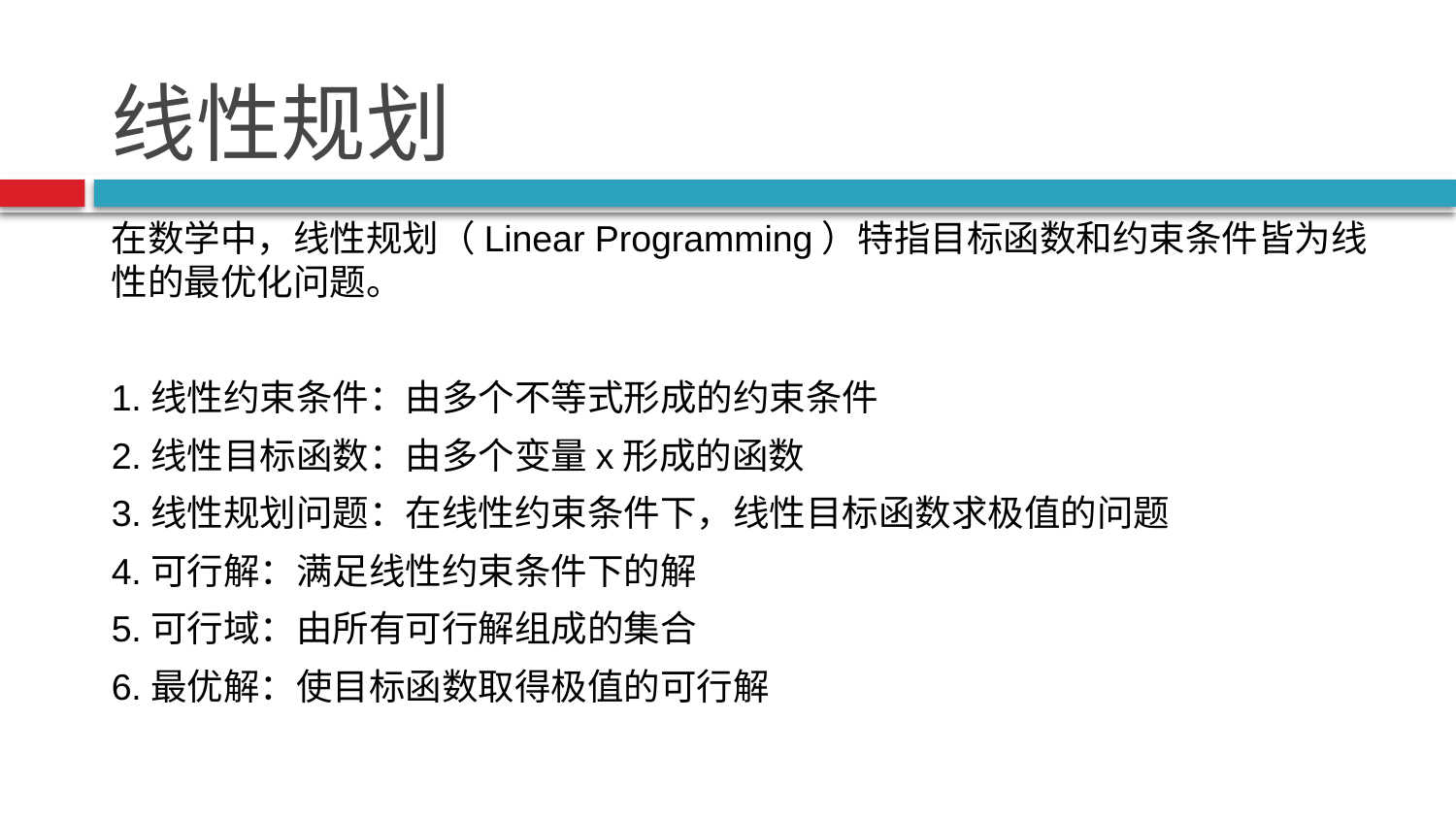

# 线性规划
在数学中，线性规划（Linear Programming）特指目标函数和约束条件皆为线性的最优化问题。

1.线性约束条件：由多个不等式形成的约束条件
2.线性目标函数：由多个变量x形成的函数
3.线性规划问题：在线性约束条件下，线性目标函数求极值的问题
4.可行解：满足线性约束条件下的解
5.可行域：由所有可行解组成的集合
6.最优解：使目标函数取得极值的可行解